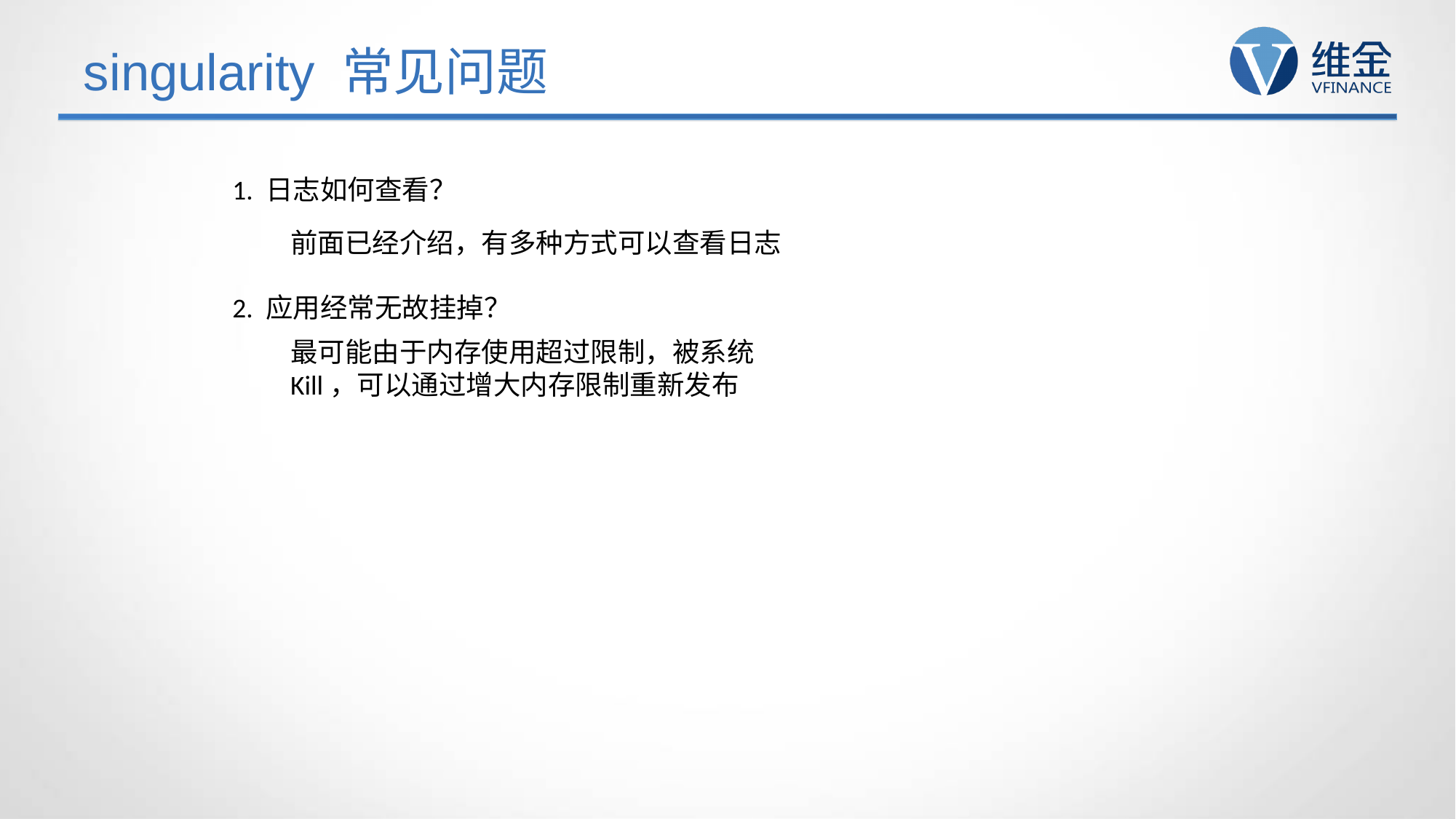

# singularity 常见问题
1. 日志如何查看？
前面已经介绍，有多种方式可以查看日志
2. 应用经常无故挂掉？
最可能由于内存使用超过限制，被系统Kill，可以通过增大内存限制重新发布